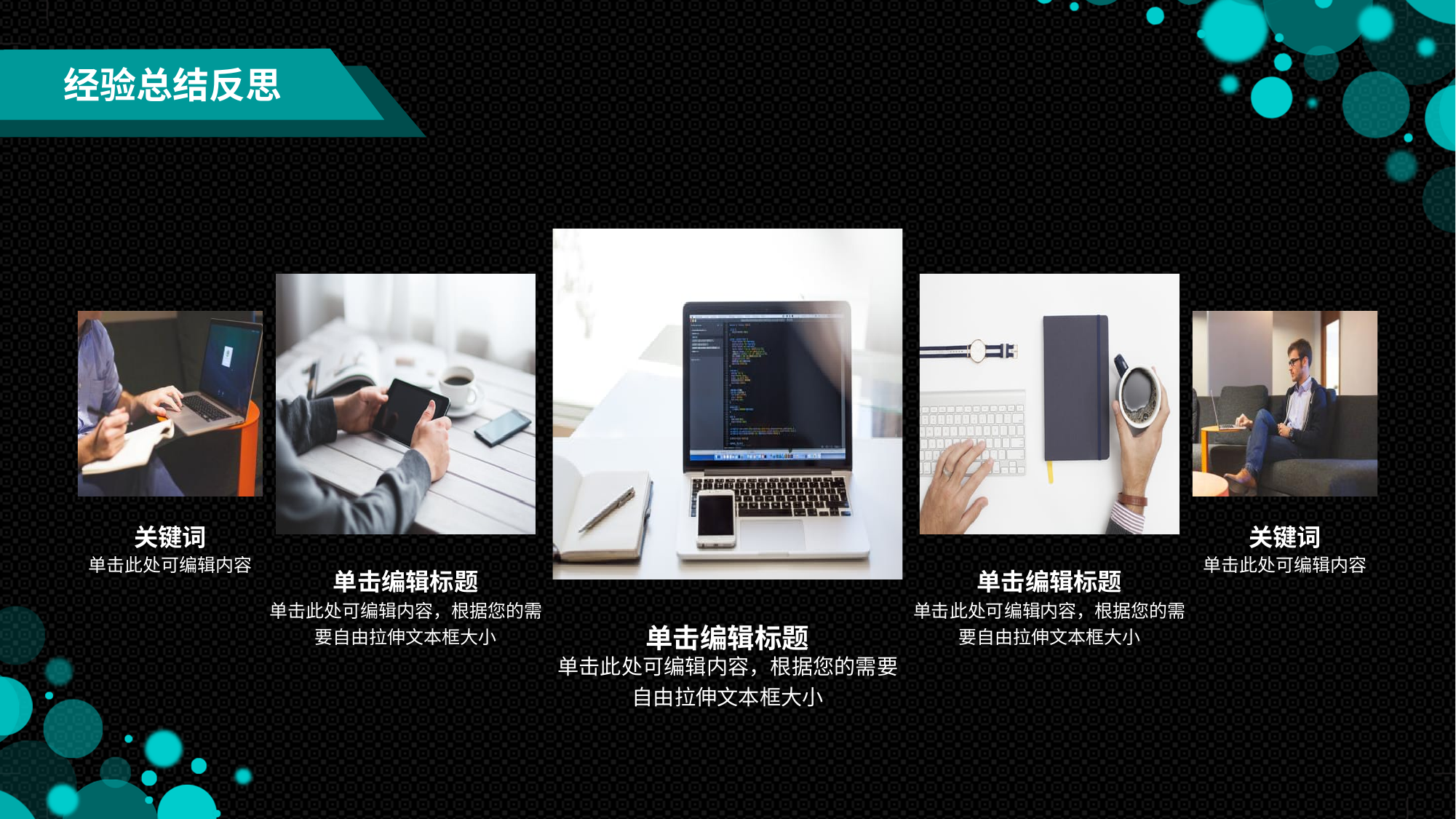

经验总结反思

关键词
单击此处可编辑内容
关键词
单击此处可编辑内容
单击编辑标题
单击此处可编辑内容，根据您的需要自由拉伸文本框大小
单击编辑标题
单击此处可编辑内容，根据您的需要自由拉伸文本框大小
单击编辑标题
单击此处可编辑内容，根据您的需要自由拉伸文本框大小